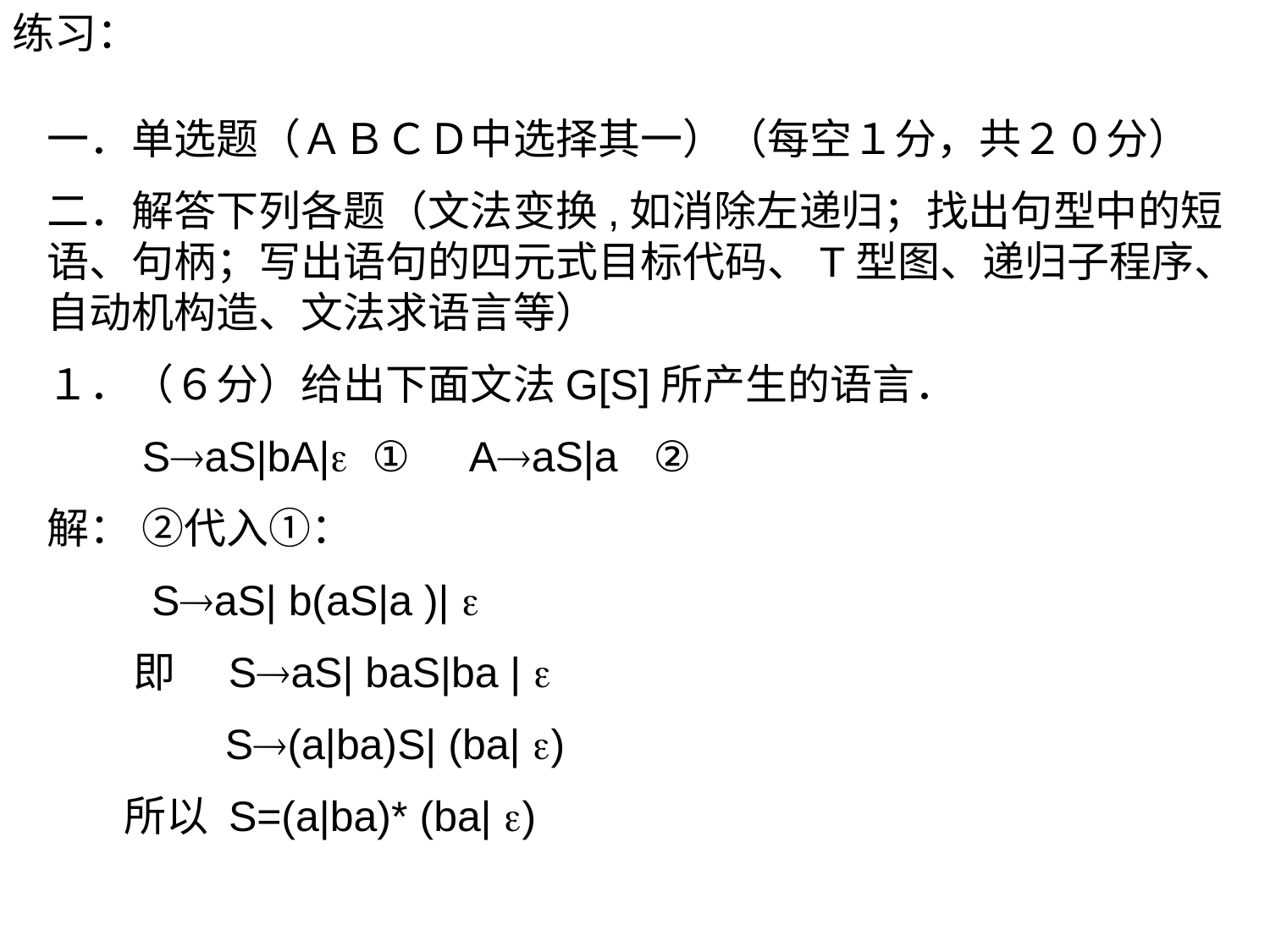

练习：
一．单选题（ＡＢＣＤ中选择其一）（每空１分，共２０分）
二．解答下列各题（文法变换,如消除左递归；找出句型中的短语、句柄；写出语句的四元式目标代码、T型图、递归子程序、自动机构造、文法求语言等）
１．（６分）给出下面文法G[S]所产生的语言．
        S→aS|bA|ε  ①     A→aS|a   ②
解： ②代入①：
　　 S→aS| b(aS|a )| ε
        即　S→aS| baS|ba | ε
               S→(a|ba)S| (ba| ε)
       所以 S=(a|ba)* (ba| ε)